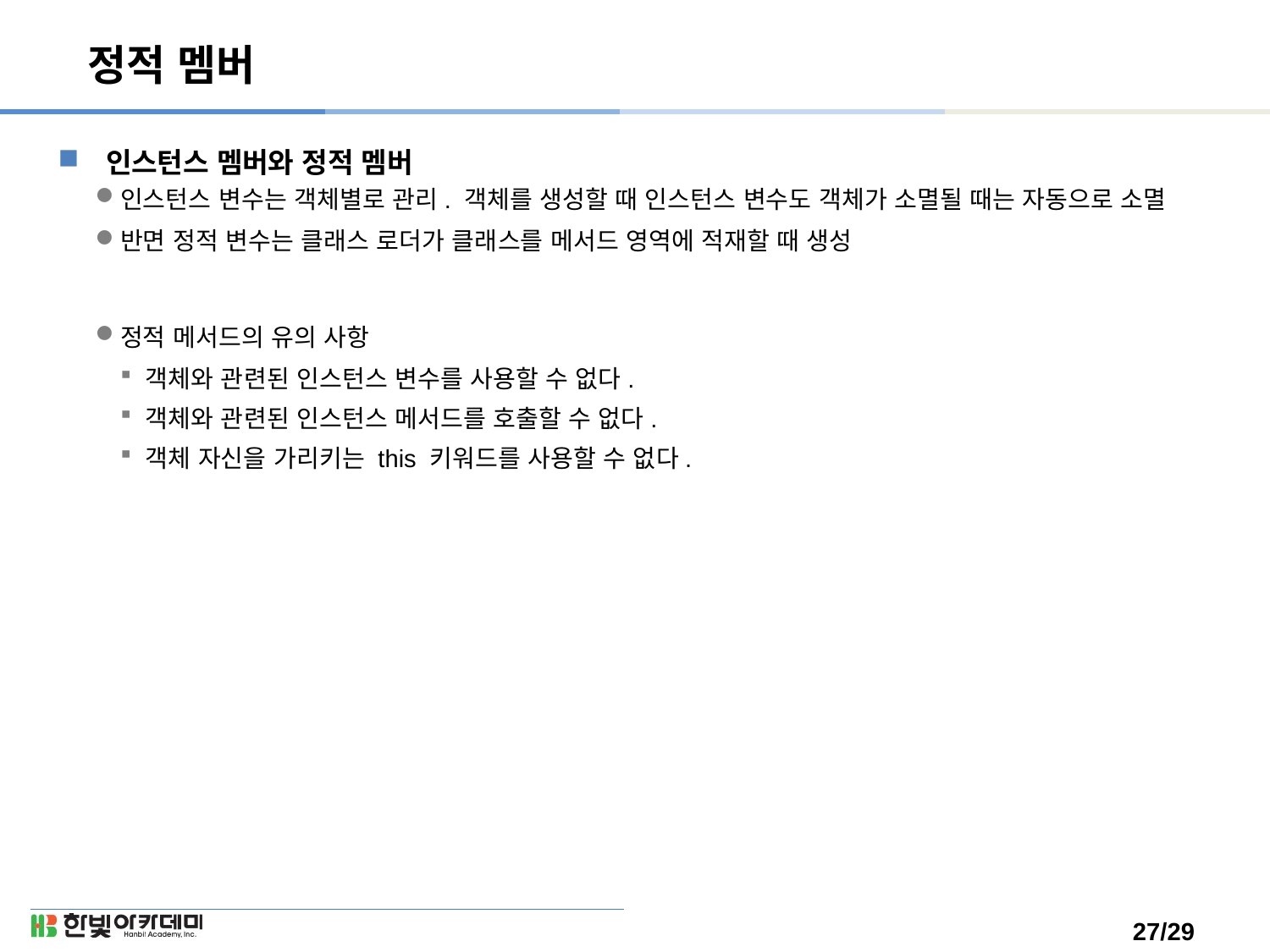

# 정적 멤버
인스턴스 멤버와 정적 멤버
인스턴스 변수는 객체별로 관리. 객체를 생성할 때 인스턴스 변수도 객체가 소멸될 때는 자동으로 소멸
반면 정적 변수는 클래스 로더가 클래스를 메서드 영역에 적재할 때 생성

정적 메서드의 유의 사항
객체와 관련된 인스턴스 변수를 사용할 수 없다.
객체와 관련된 인스턴스 메서드를 호출할 수 없다.
객체 자신을 가리키는 this 키워드를 사용할 수 없다.